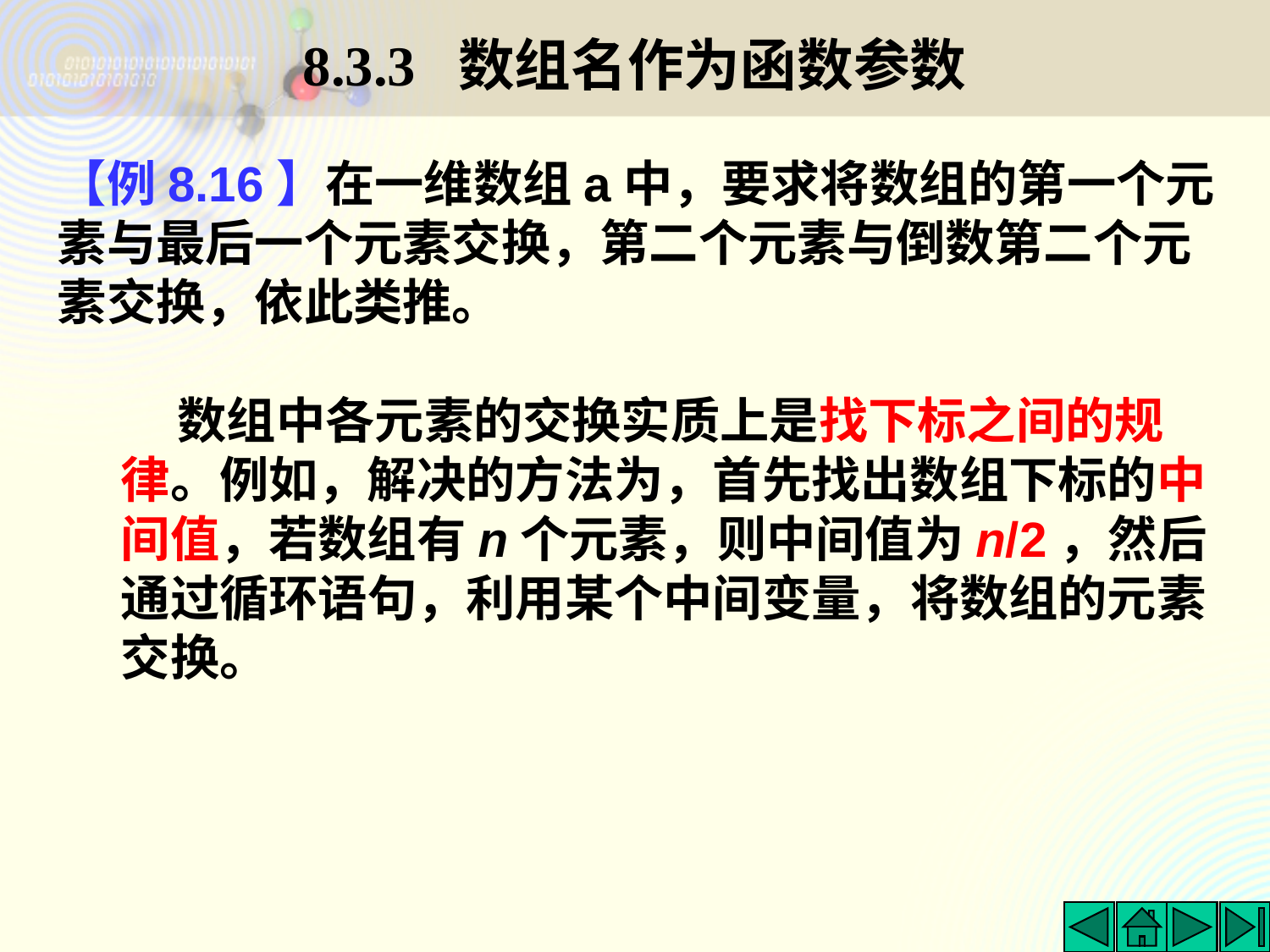

# 8.3.3  数组名作为函数参数
【例8.16】在一维数组a中，要求将数组的第一个元素与最后一个元素交换，第二个元素与倒数第二个元素交换，依此类推。

    数组中各元素的交换实质上是找下标之间的规律。例如，解决的方法为，首先找出数组下标的中间值，若数组有n个元素，则中间值为n/2，然后通过循环语句，利用某个中间变量，将数组的元素交换。